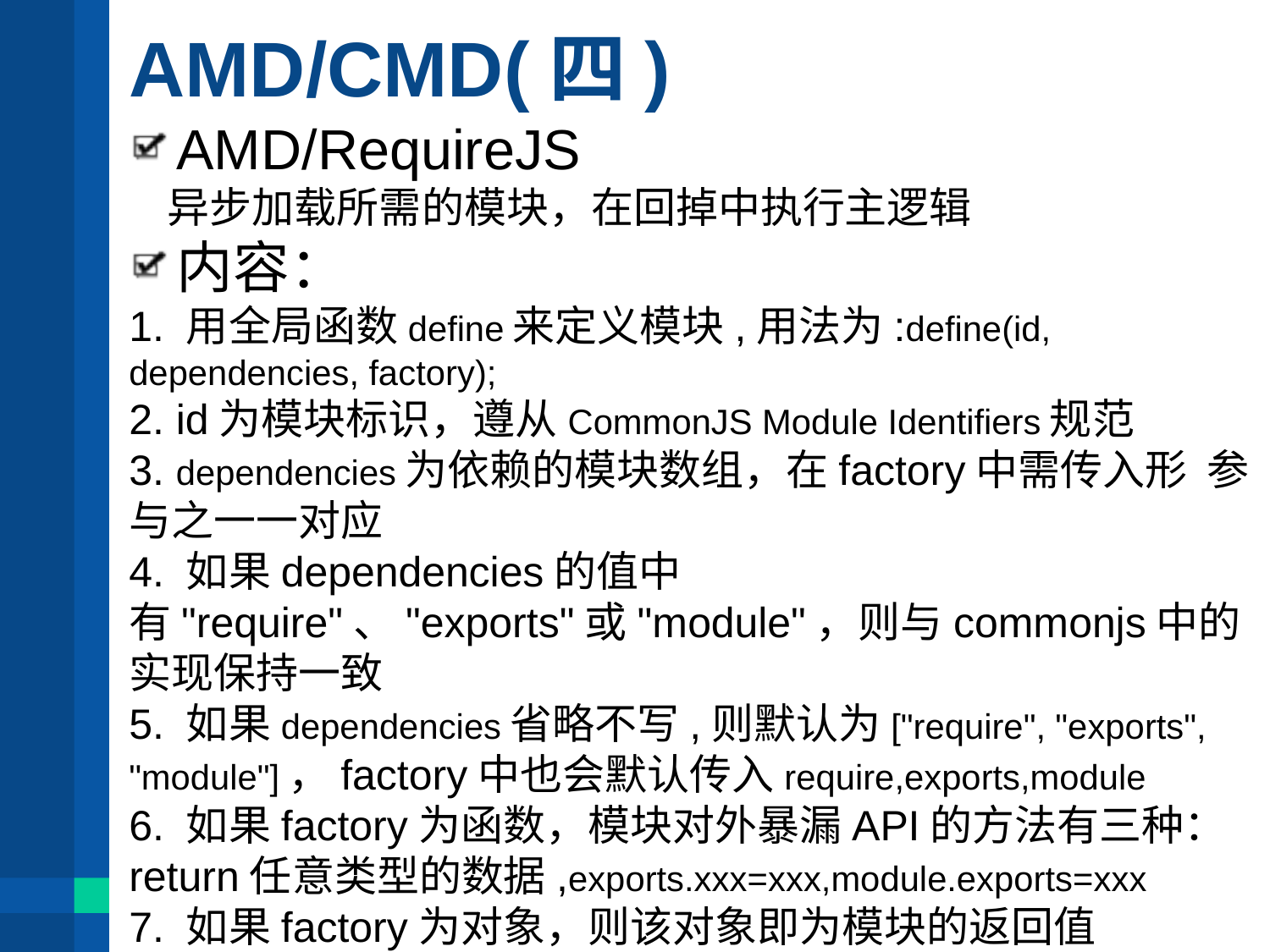

# AMD/CMD(四)
AMD/RequireJS
   异步加载所需的模块，在回掉中执行主逻辑
内容：
1. 用全局函数define来定义模块,用法为:define(id, dependencies, factory);
2. id为模块标识，遵从CommonJS Module Identifiers规范
3. dependencies为依赖的模块数组，在factory中需传入形  参与之一一对应
4. 如果dependencies的值中有"require"、"exports"或"module"，则与commonjs中的实现保持一致
5. 如果dependencies省略不写,则默认为["require", "exports", "module"]，factory中也会默认传入require,exports,module
6. 如果factory为函数，模块对外暴漏API的方法有三种：return任意类型的数据,exports.xxx=xxx,module.exports=xxx
7. 如果factory为对象，则该对象即为模块的返回值